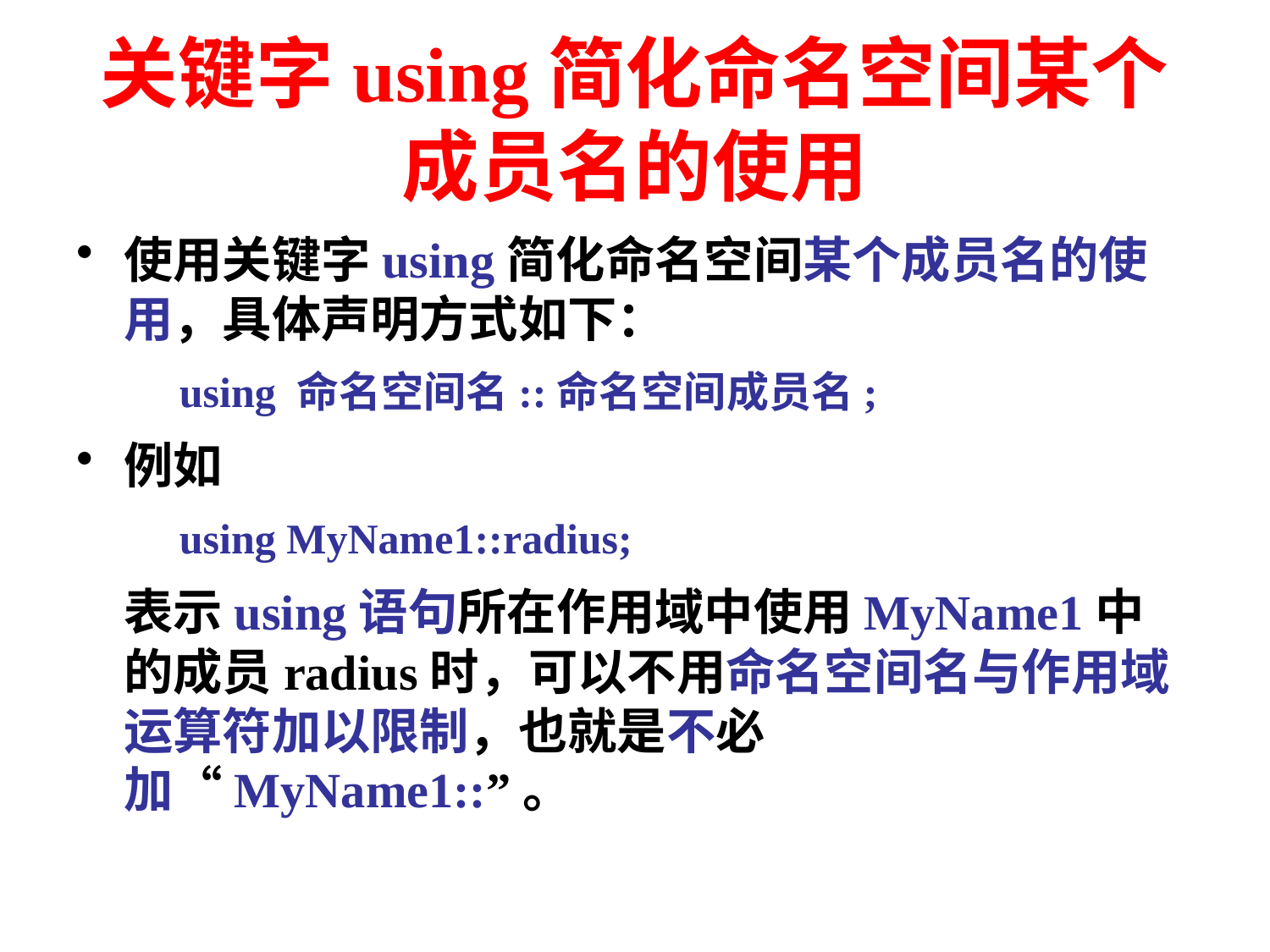

# 关键字using简化命名空间某个成员名的使用
使用关键字using简化命名空间某个成员名的使用，具体声明方式如下：
	using 命名空间名::命名空间成员名;
例如
	using MyName1::radius;
	表示using语句所在作用域中使用MyName1中的成员radius时，可以不用命名空间名与作用域运算符加以限制，也就是不必加“MyName1::”。